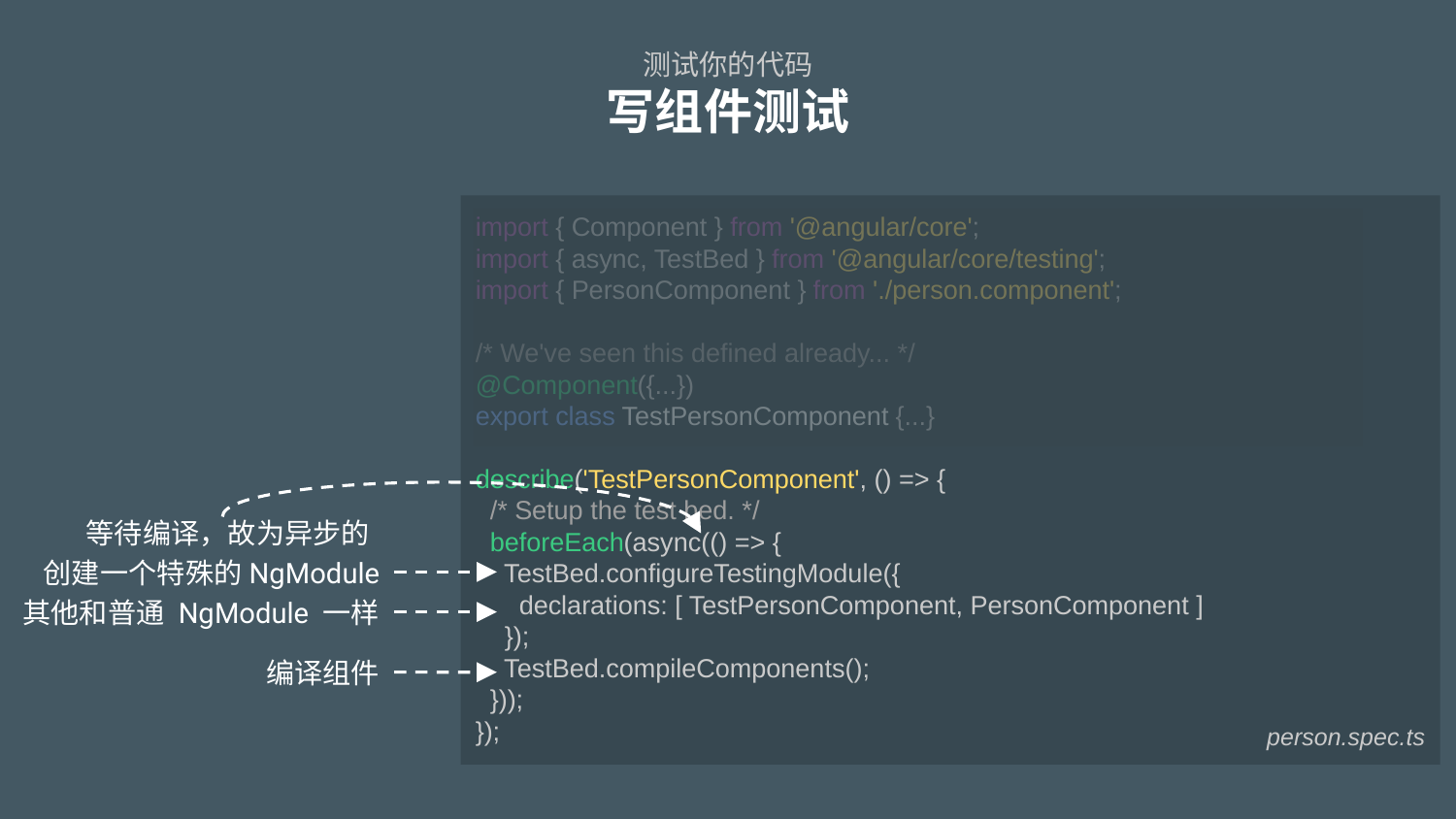

# 测试你的代码 写组件测试
import { Component } from '@angular/core';
import { async, TestBed } from '@angular/core/testing';
import { PersonComponent } from './person.component';
/* We've seen this defined already... */
@Component({...})
export class TestPersonComponent {...}
describe('TestPersonComponent', () => {
  /* Setup the test bed. */
  beforeEach(async(() => {
    TestBed.configureTestingModule({
      declarations: [ TestPersonComponent, PersonComponent ]
    });
    TestBed.compileComponents();
  }));
});

等待编译，故为异步的

创建一个特殊的NgModule
其他和普通 NgModule 一样
编译组件
person.spec.ts